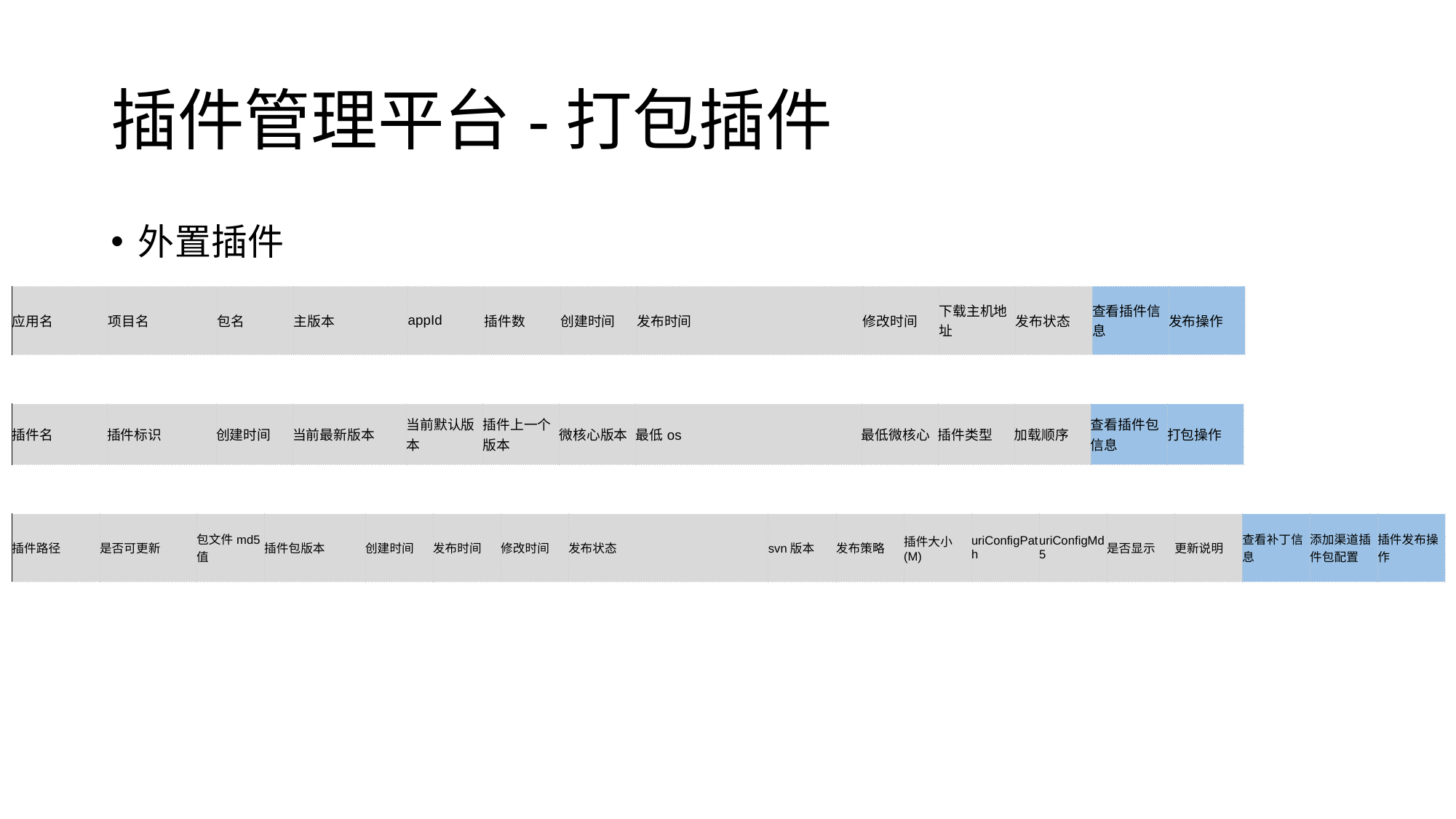

# 插件管理平台-打包插件
外置插件
| 应用名 | 项目名 | 包名 | 主版本 | appId | 插件数 | 创建时间 | 发布时间 | 修改时间 | 下载主机地址 | 发布状态 | 查看插件信息 | 发布操作 |
| --- | --- | --- | --- | --- | --- | --- | --- | --- | --- | --- | --- | --- |
| 插件名 | 插件标识 | 创建时间 | 当前最新版本 | 当前默认版本 | 插件上一个版本 | 微核心版本 | 最低os | 最低微核心 | 插件类型 | 加载顺序 | 查看插件包信息 | 打包操作 |
| --- | --- | --- | --- | --- | --- | --- | --- | --- | --- | --- | --- | --- |
| 插件路径 | 是否可更新 | 包文件md5值 | 插件包版本 | 创建时间 | 发布时间 | 修改时间 | 发布状态 | svn版本 | 发布策略 | 插件大小(M) | uriConfigPath | uriConfigMd5 | 是否显示 | 更新说明 | 查看补丁信息 | 添加渠道插件包配置 | 插件发布操作 |
| --- | --- | --- | --- | --- | --- | --- | --- | --- | --- | --- | --- | --- | --- | --- | --- | --- | --- |